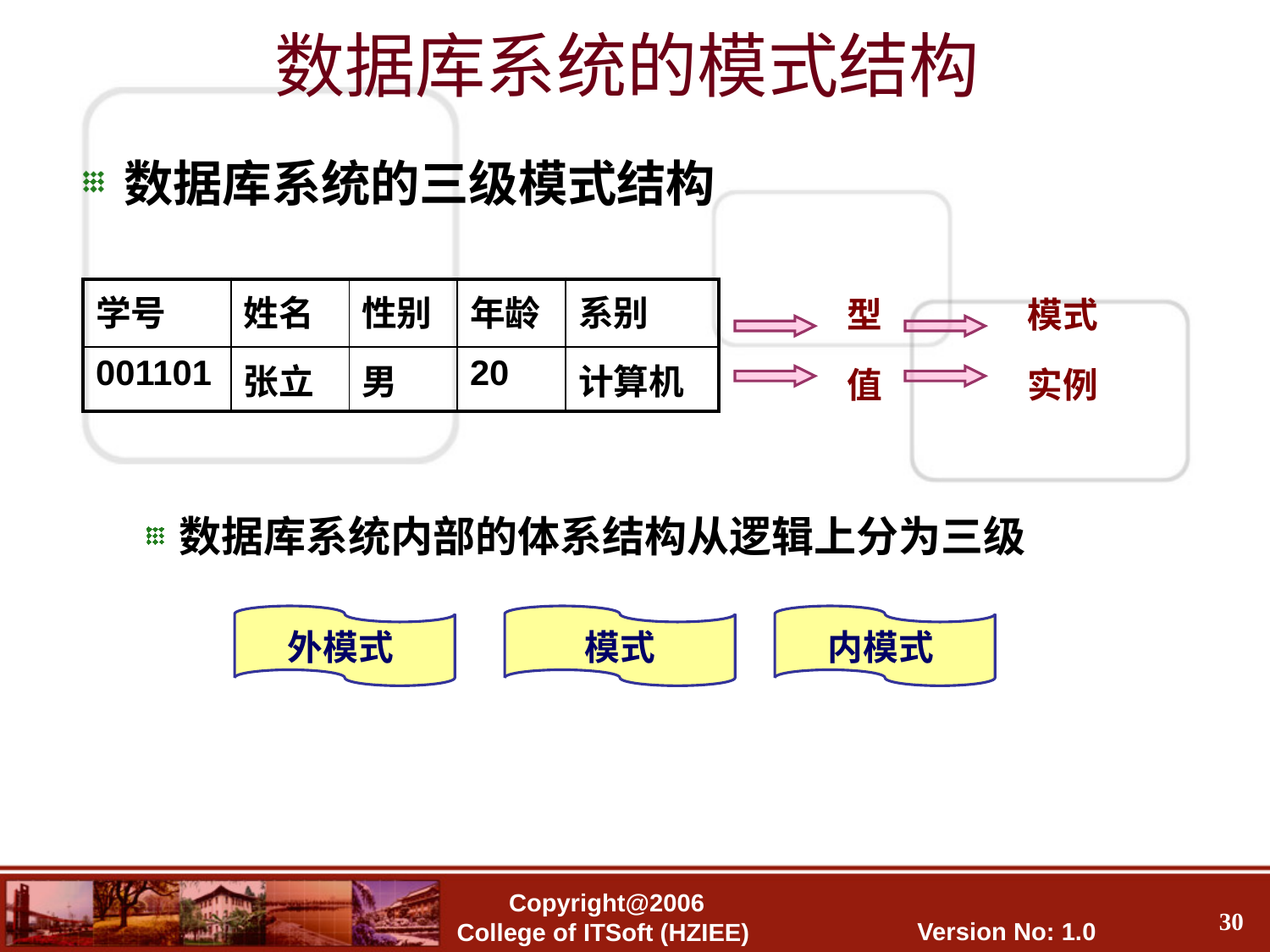

# 数据库系统的模式结构
数据库系统的三级模式结构

数据库系统内部的体系结构从逻辑上分为三级
| 学号 | 姓名 | 性别 | 年龄 | 系别 |
| --- | --- | --- | --- | --- |
| 001101 | 张立 | 男 | 20 | 计算机 |
型
模式

值
实例

外模式
模式
内模式